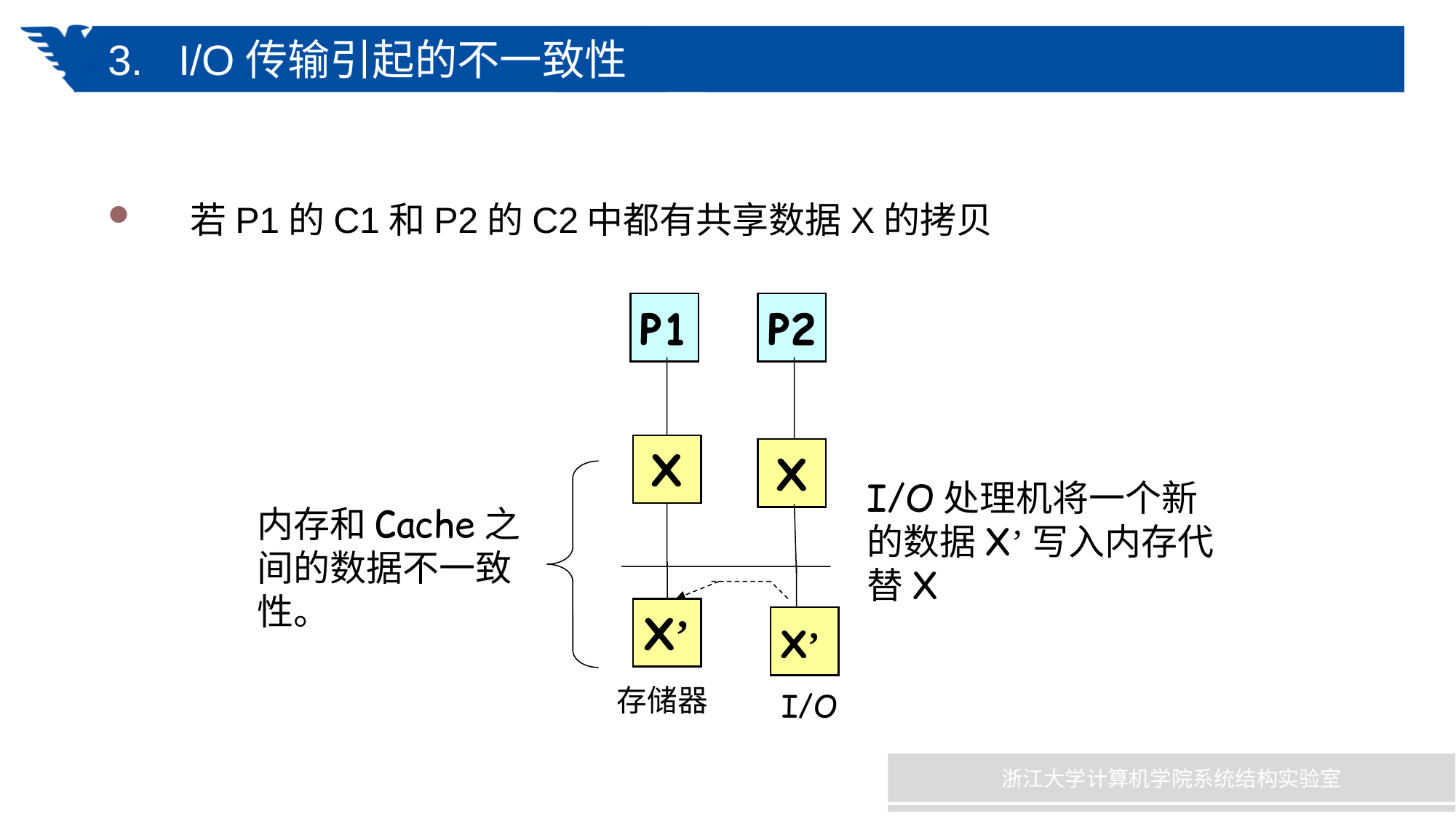

# 3.   I/O传输引起的不一致性
    若P1的C1和P2的C2中都有共享数据X的拷贝
P1
P2

X
X

I/O处理机将一个新的数据X’写入内存代替X
内存和Cache之间的数据不一致性。

X
X’

X’
存储器
I/O